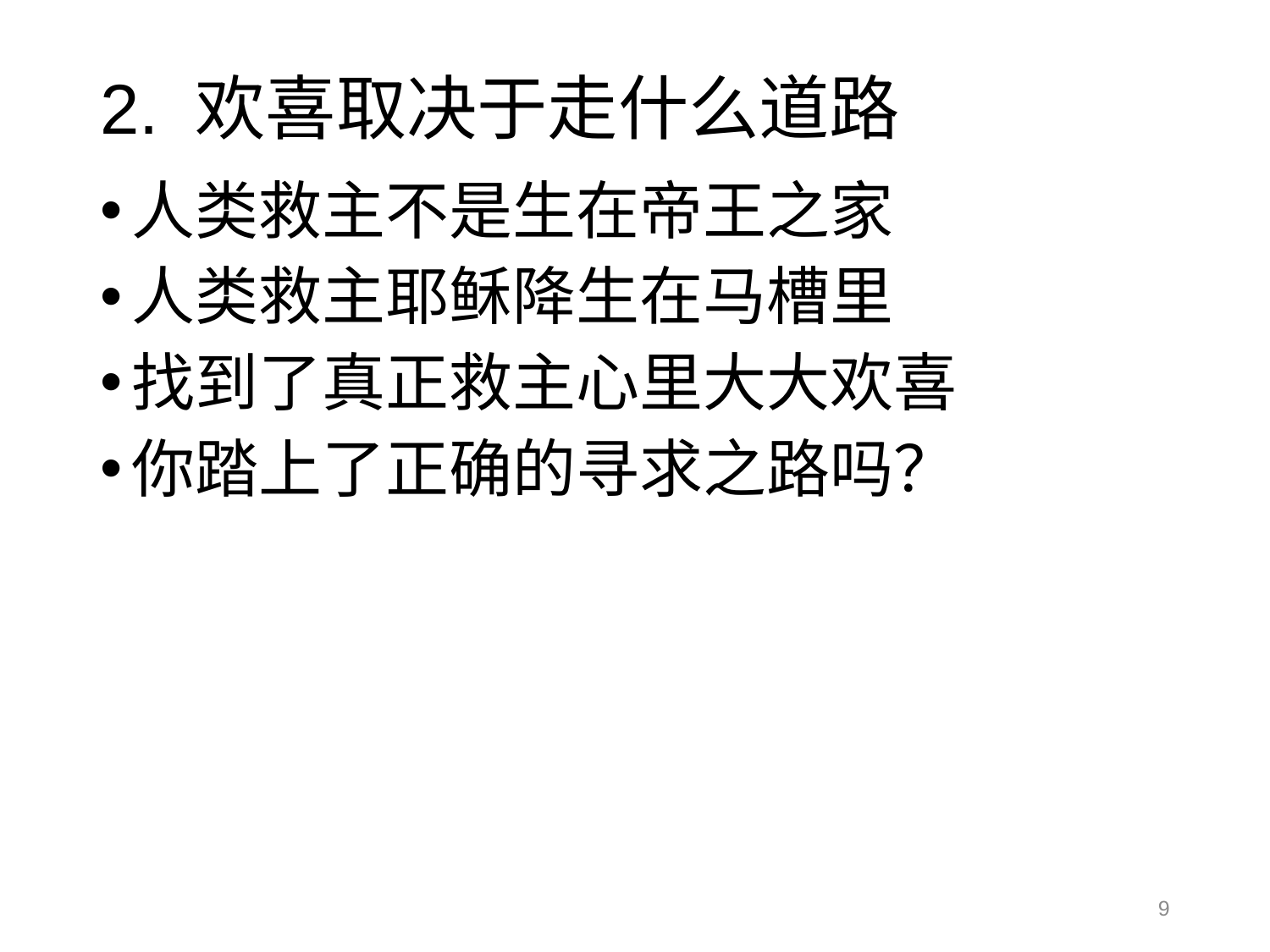

# 2. 欢喜取决于走什么道路
人类救主不是生在帝王之家
人类救主耶稣降生在马槽里
找到了真正救主心里大大欢喜
你踏上了正确的寻求之路吗？
9